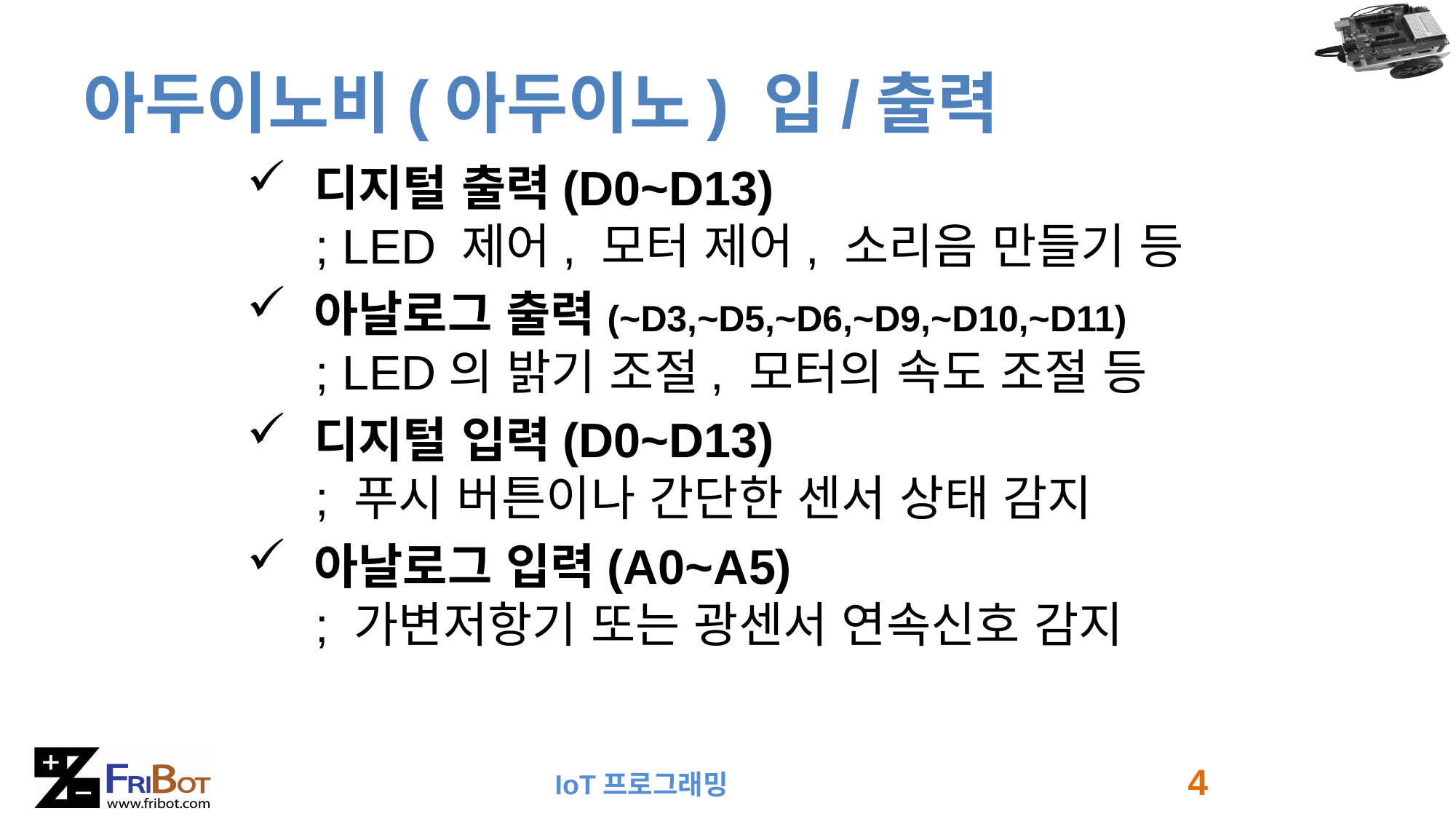

# 아두이노비(아두이노) 입/출력
 디지털 출력(D0~D13)
  ; LED 제어, 모터 제어, 소리음 만들기 등
 아날로그 출력(~D3,~D5,~D6,~D9,~D10,~D11)
  ; LED의 밝기 조절, 모터의 속도 조절 등
 디지털 입력(D0~D13)
  ; 푸시 버튼이나 간단한 센서 상태 감지
 아날로그 입력(A0~A5)
  ; 가변저항기 또는 광센서 연속신호 감지
4